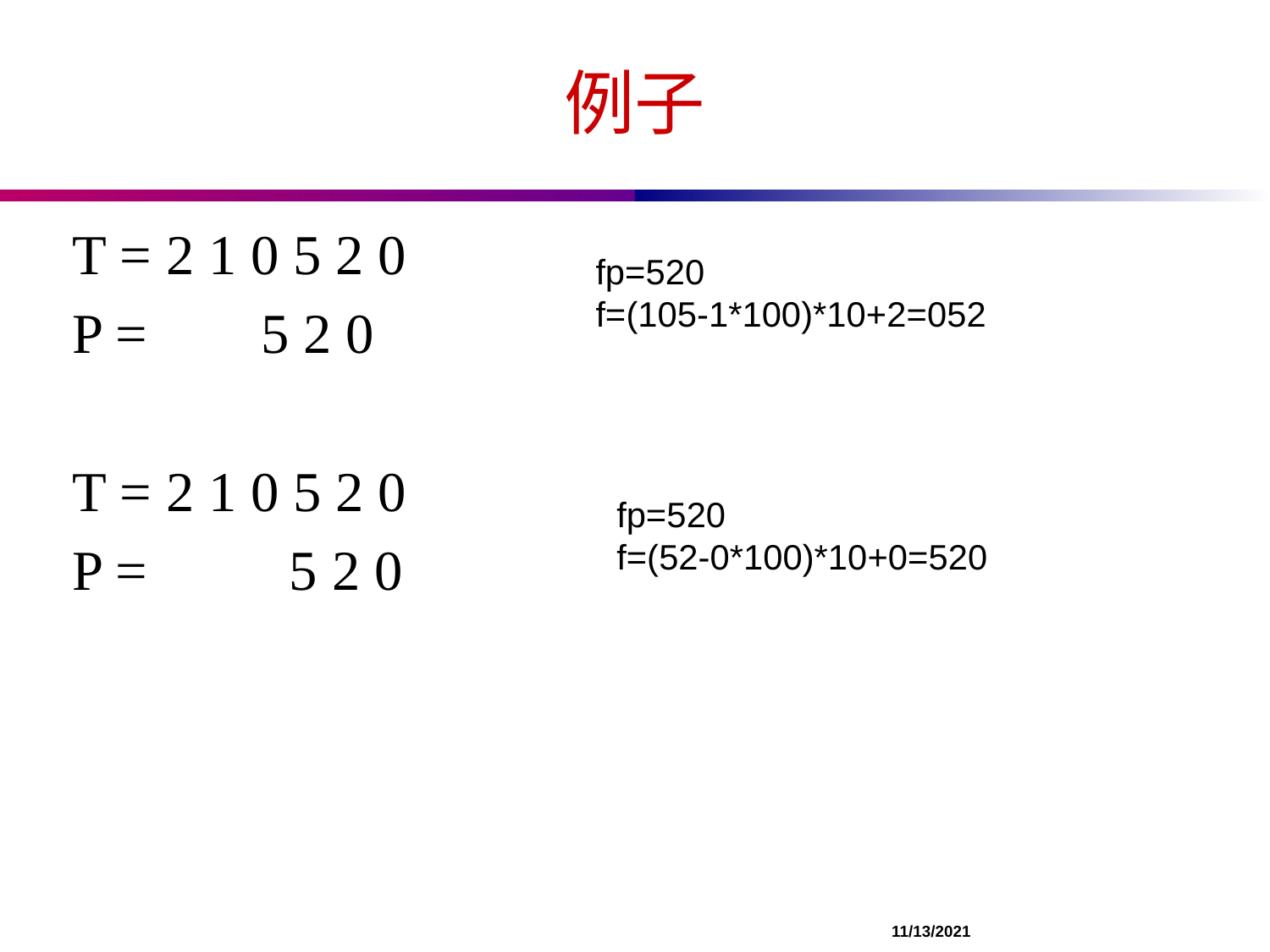

# 例子
T = 2 1 0 5 2 0
P =        5 2 0

T = 2 1 0 5 2 0
P =          5 2 0

fp=520
f=(105-1*100)*10+2=052
fp=520
f=(52-0*100)*10+0=520
		 				            11/13/2021